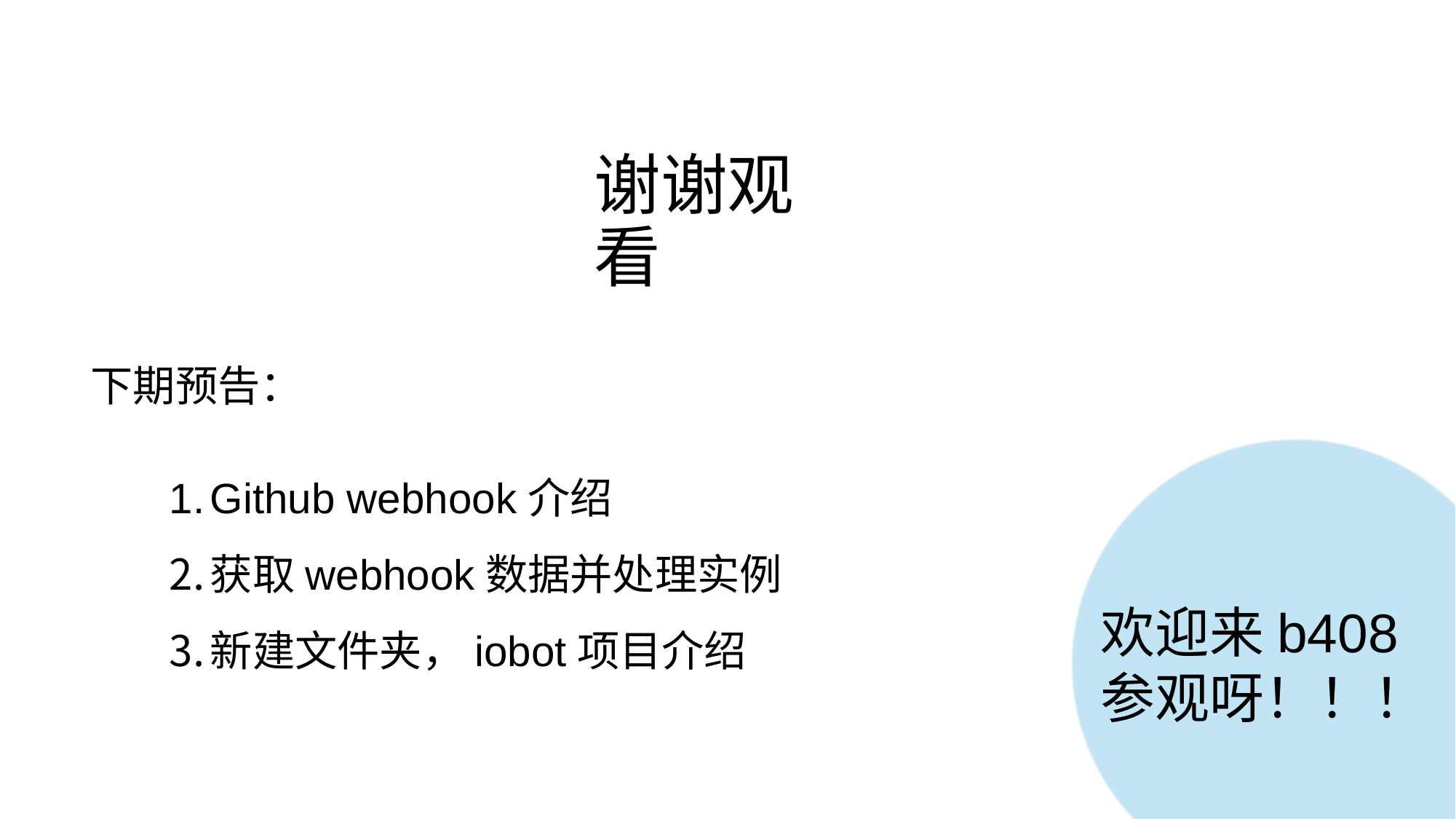

# 谢谢观看
下期预告：
Github webhook介绍
获取webhook数据并处理实例
新建文件夹，iobot项目介绍

欢迎来b408参观呀！！！